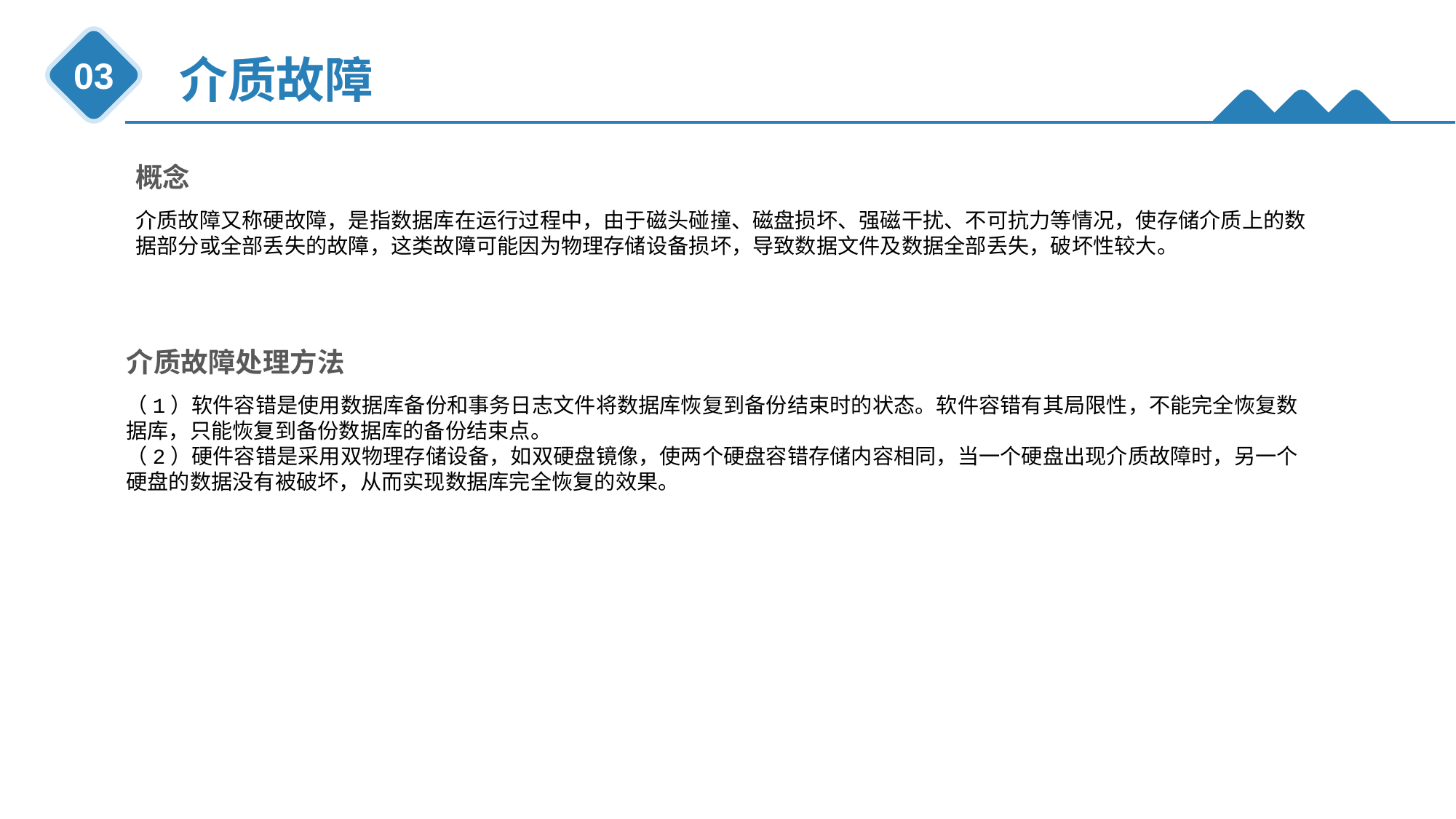

介质故障
03

概念
介质故障又称硬故障，是指数据库在运行过程中，由于磁头碰撞、磁盘损坏、强磁干扰、不可抗力等情况，使存储介质上的数据部分或全部丢失的故障，这类故障可能因为物理存储设备损坏，导致数据文件及数据全部丢失，破坏性较大。
介质故障处理方法
（1）软件容错是使用数据库备份和事务日志文件将数据库恢复到备份结束时的状态。软件容错有其局限性，不能完全恢复数据库，只能恢复到备份数据库的备份结束点。
（2）硬件容错是采用双物理存储设备，如双硬盘镜像，使两个硬盘容错存储内容相同，当一个硬盘出现介质故障时，另一个硬盘的数据没有被破坏，从而实现数据库完全恢复的效果。